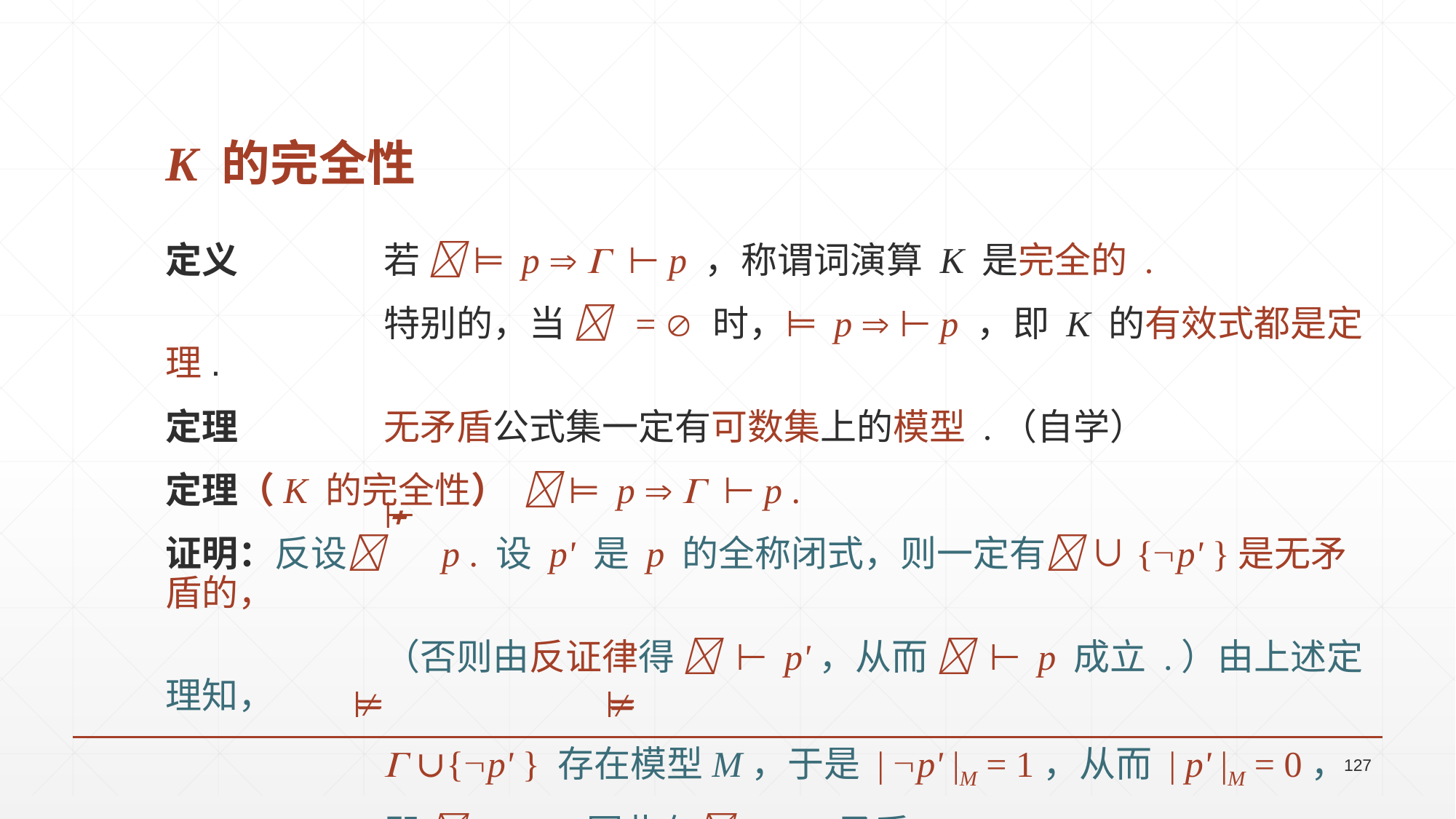

# K 的完全性
定义		若 Γ ⊨ p ⇒ Γ  ⊢ p ，称谓词演算 K 是完全的 .
		特别的，当 Γ  = ∅ 时，⊨ p ⇒ ⊢ p ，即 K 的有效式都是定理.
定理		无矛盾公式集一定有可数集上的模型 .（自学）
定理（K 的完全性）  Γ ⊨ p ⇒ Γ  ⊢ p .
证明：反设Γ      p . 设 pʹ 是 p 的全称闭式，则一定有Γ ∪{¬pʹ }是无矛盾的，
		（否则由反证律得 Γ  ⊢ pʹ，从而 Γ  ⊢ p 成立 .）由上述定理知，
		Γ ∪{¬pʹ } 存在模型M，于是 | ¬pʹ |M = 1，从而 | pʹ |M = 0，
		即 Γ    pʹ ，因此有Γ    p，矛盾 .
⊢
+
≠
⊨
≠
⊨
127